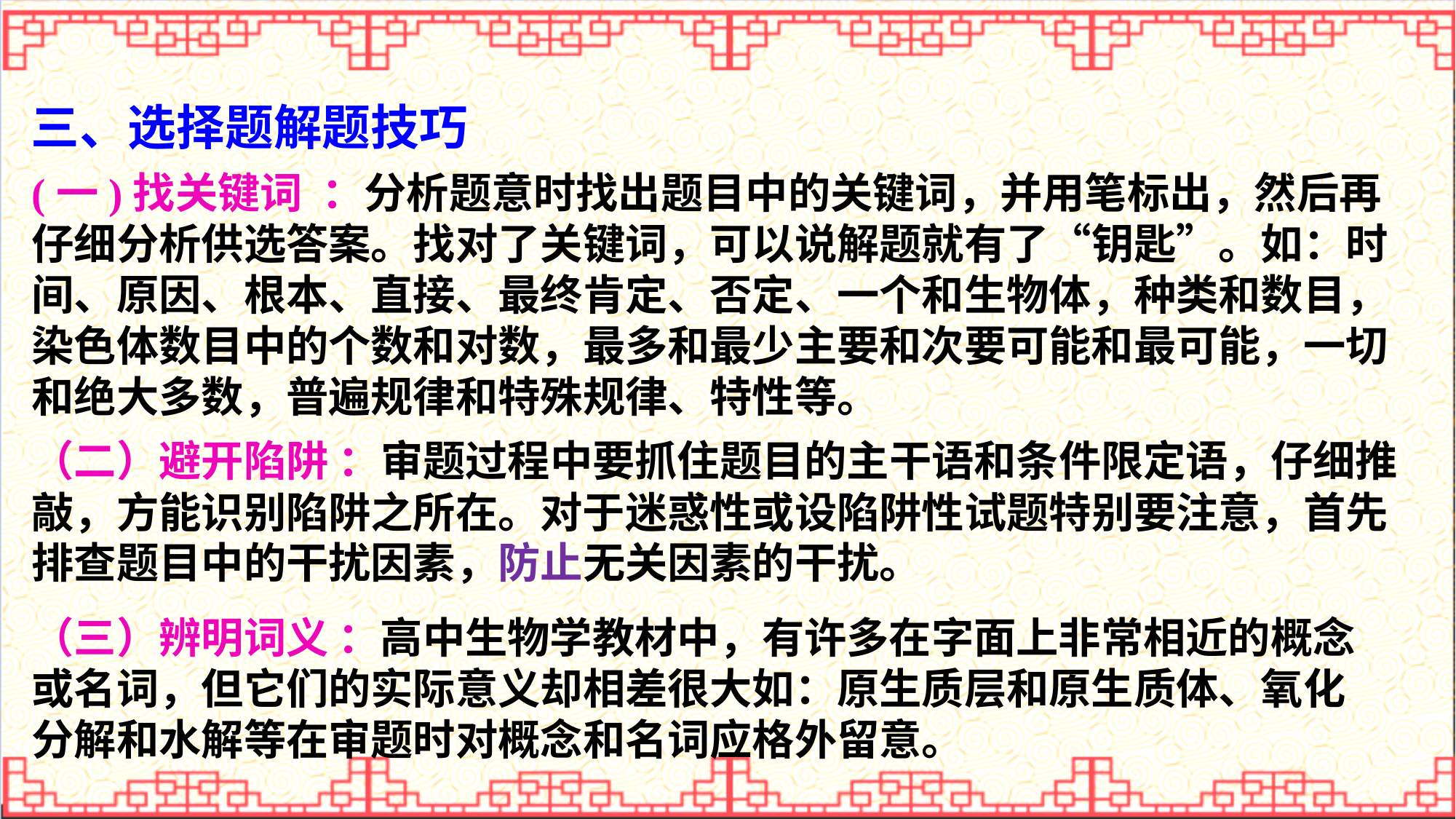

三、选择题解题技巧
(一)找关键词  ：分析题意时找出题目中的关键词，并用笔标出，然后再仔细分析供选答案。找对了关键词，可以说解题就有了“钥匙”。如：时间、原因、根本、直接、最终肯定、否定、一个和生物体，种类和数目，染色体数目中的个数和对数，最多和最少主要和次要可能和最可能，一切和绝大多数，普遍规律和特殊规律、特性等。
（二）避开陷阱 ：审题过程中要抓住题目的主干语和条件限定语，仔细推敲，方能识别陷阱之所在。对于迷惑性或设陷阱性试题特别要注意，首先排查题目中的干扰因素，防止无关因素的干扰。
（三）辨明词义 ：高中生物学教材中，有许多在字面上非常相近的概念或名词，但它们的实际意义却相差很大如：原生质层和原生质体、氧化分解和水解等在审题时对概念和名词应格外留意。